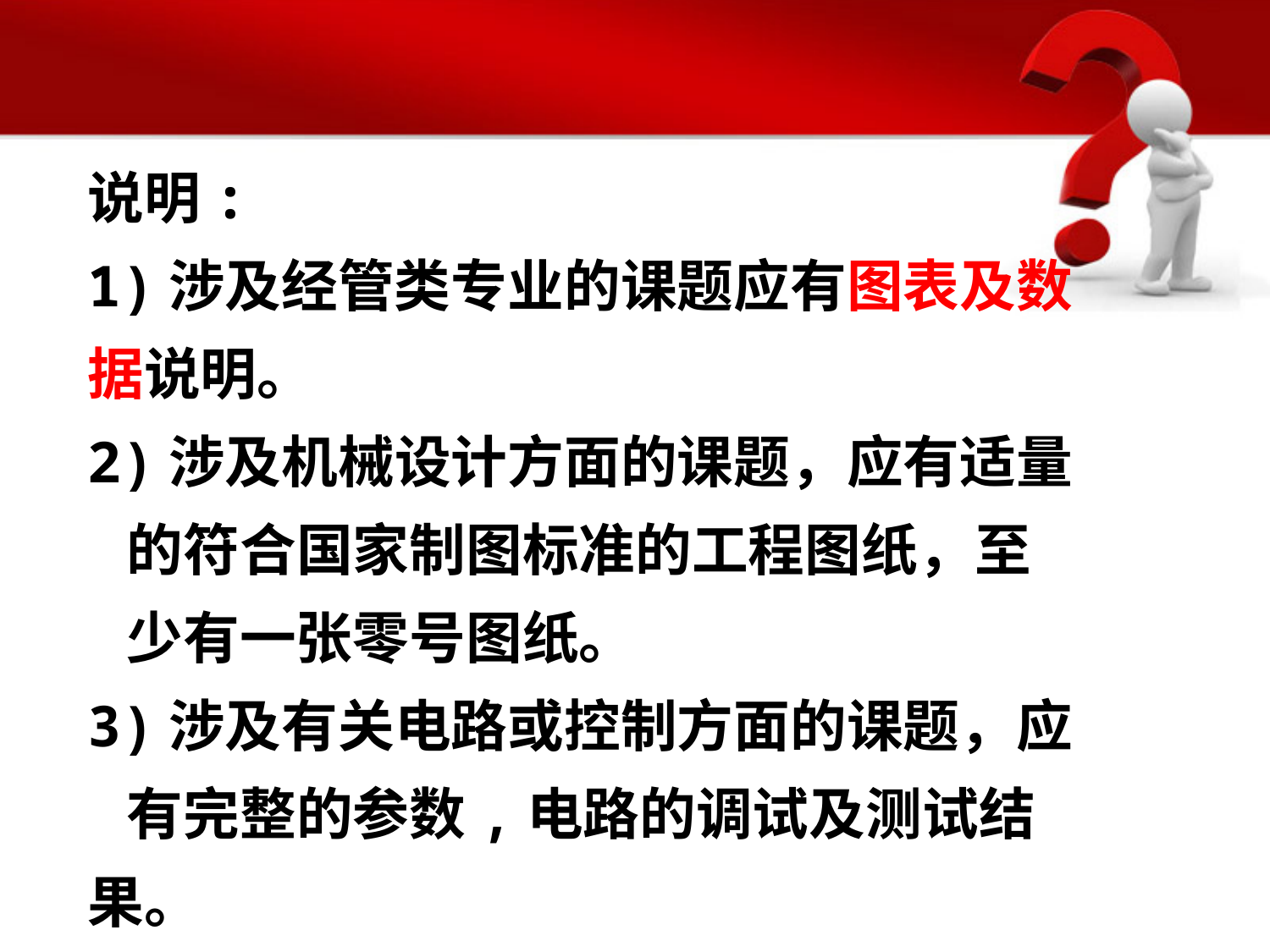

说明:
1)涉及经管类专业的课题应有图表及数据说明。
2)涉及机械设计方面的课题，应有适量
  的符合国家制图标准的工程图纸，至
  少有一张零号图纸。
3)涉及有关电路或控制方面的课题，应
  有完整的参数,电路的调试及测试结果。